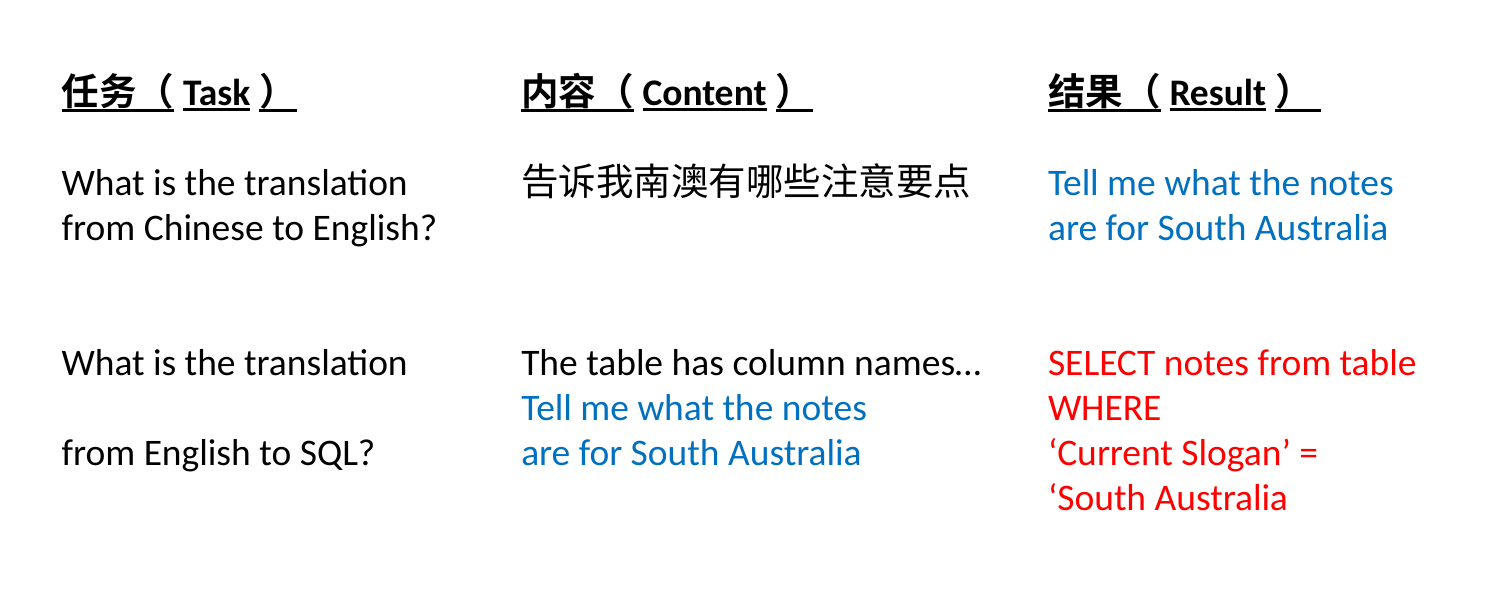

任务（Task）

What is the translation
from Chinese to English?

What is the translation
from English to SQL?

内容（Content）

告诉我南澳有哪些注意要点

The table has column names…
Tell me what the notes
are for South Australia

结果（Result）

Tell me what the notes
are for South Australia

SELECT notes from table
WHERE
‘Current Slogan’ =
‘South Australia